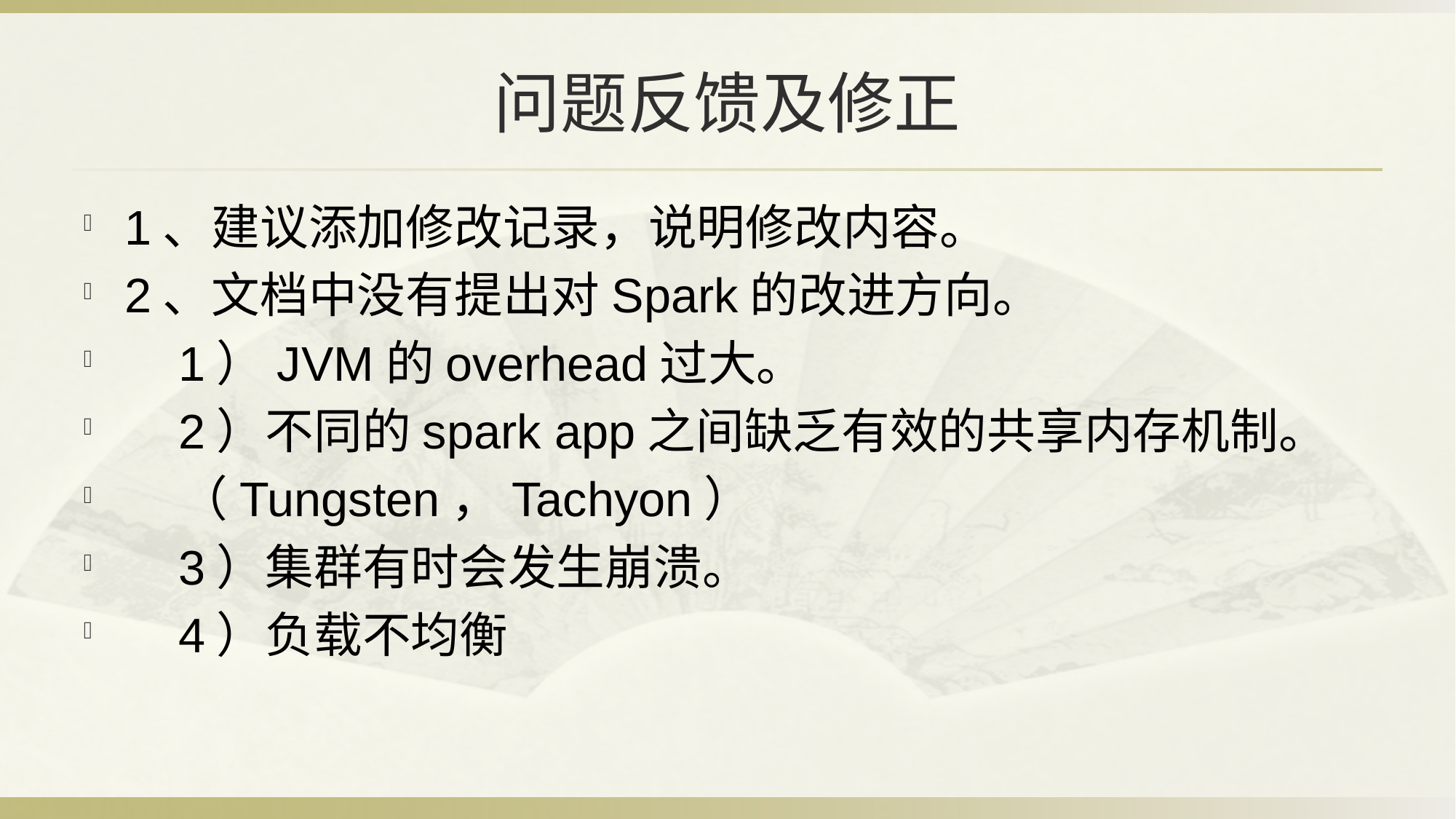

# 问题反馈及修正
1、建议添加修改记录，说明修改内容。
2、文档中没有提出对Spark的改进方向。
    1）JVM的overhead过大。
    2）不同的spark app之间缺乏有效的共享内存机制。
    （Tungsten，Tachyon）
    3）集群有时会发生崩溃。
    4）负载不均衡